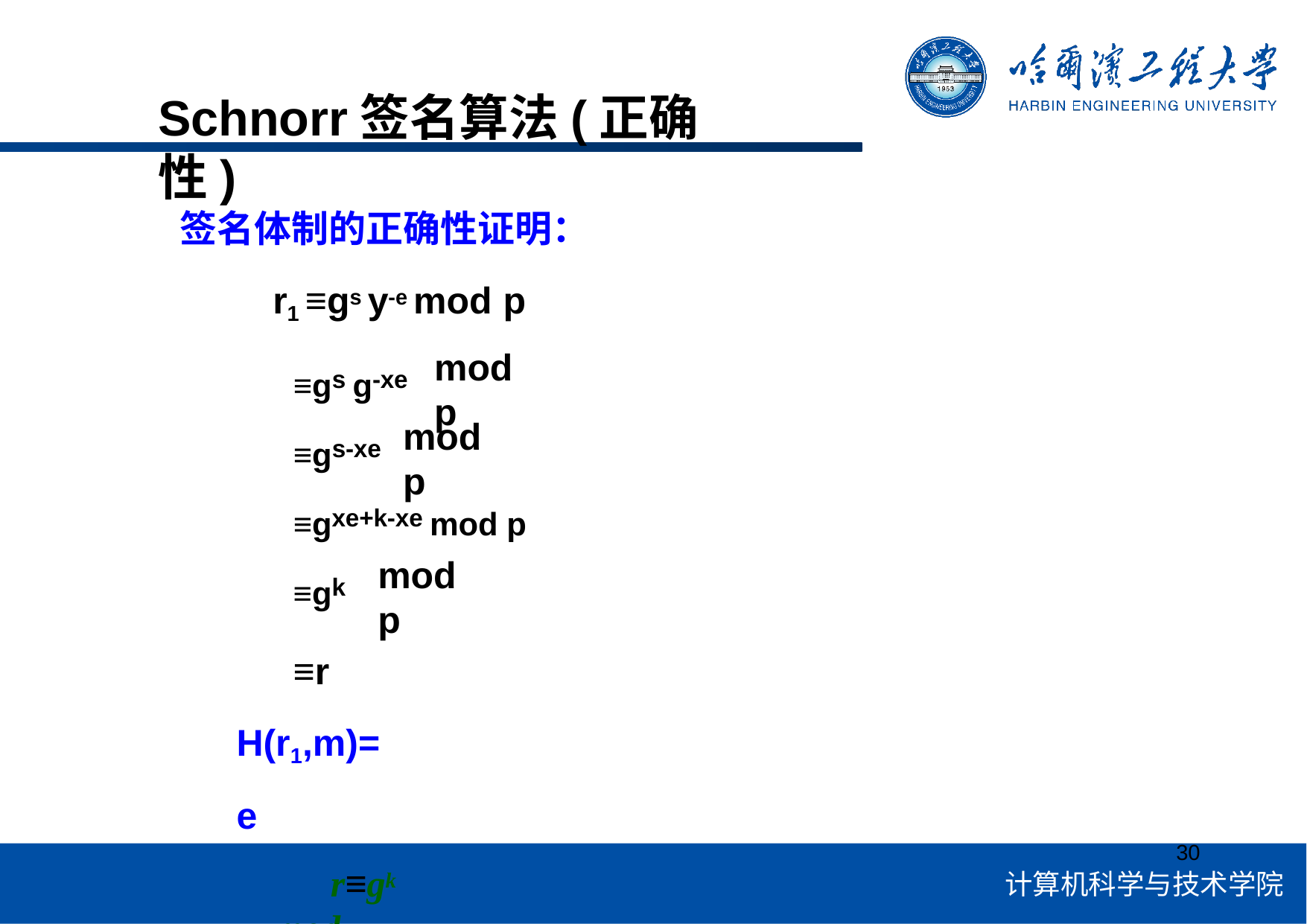

# Schnorr签名算法(正确性)
签名体制的正确性证明：  r1 ≡gs y-e mod p
≡gs g-xe
mod p
≡gs-xe
mod p
≡gxe+k-xe mod p
≡gk
≡r  H(r1,m)=e
r≡gk mod p；e=H(r,m); s≡(xe+k)mod q；
mod p
30